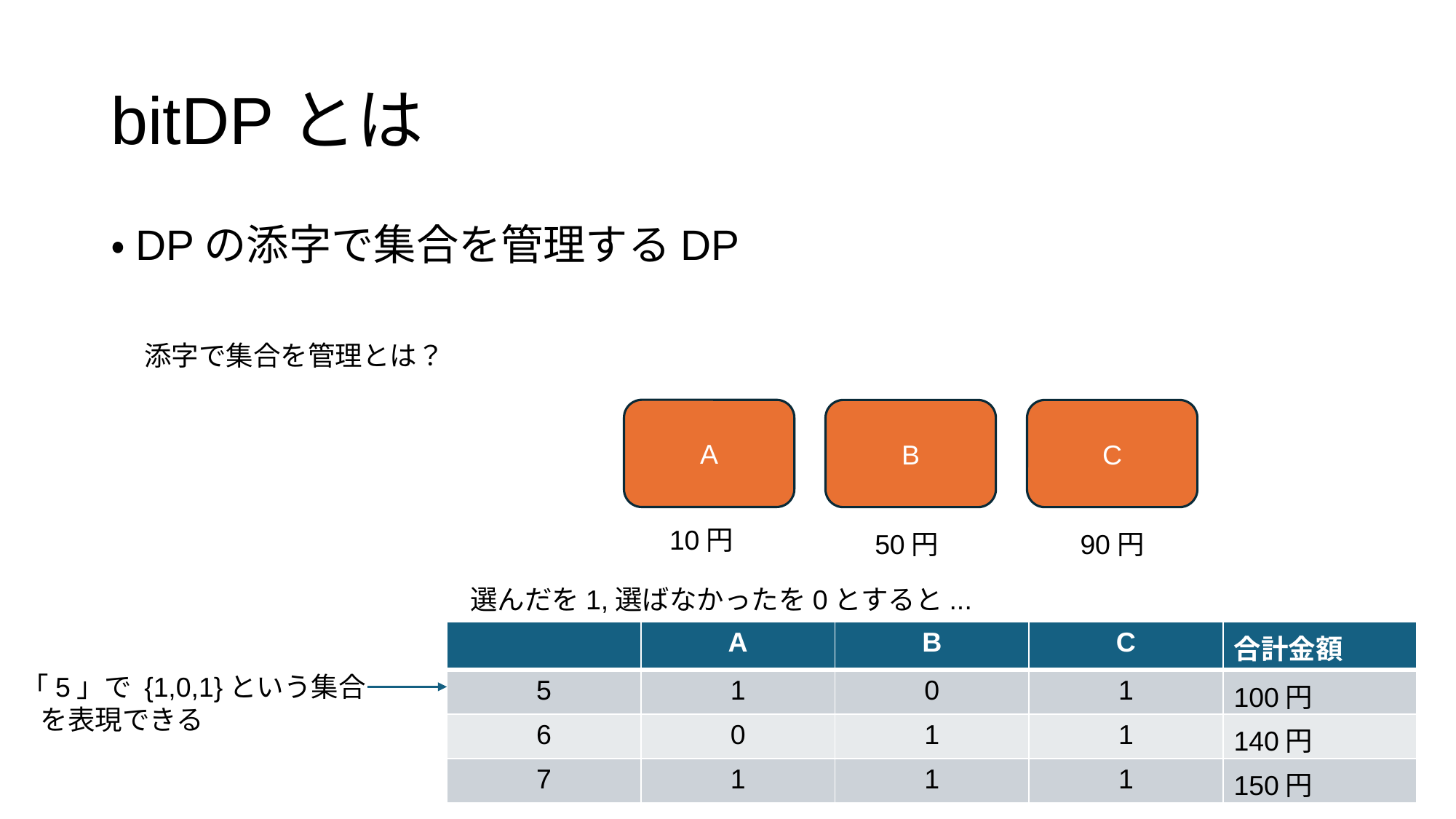

# bitDPとは
・DPの添字で集合を管理するDP
添字で集合を管理とは？
A
C
B
10円
50円
90円
選んだを1,選ばなかったを0とすると...
|  | A | B | C | 合計金額 |
| --- | --- | --- | --- | --- |
| 5 | 1 | 0 | 1 | 100円 |
| 6 | 0 | 1 | 1 | 140円 |
| 7 | 1 | 1 | 1 | 150円 |
「5」で {1,0,1}という集合
  を表現できる